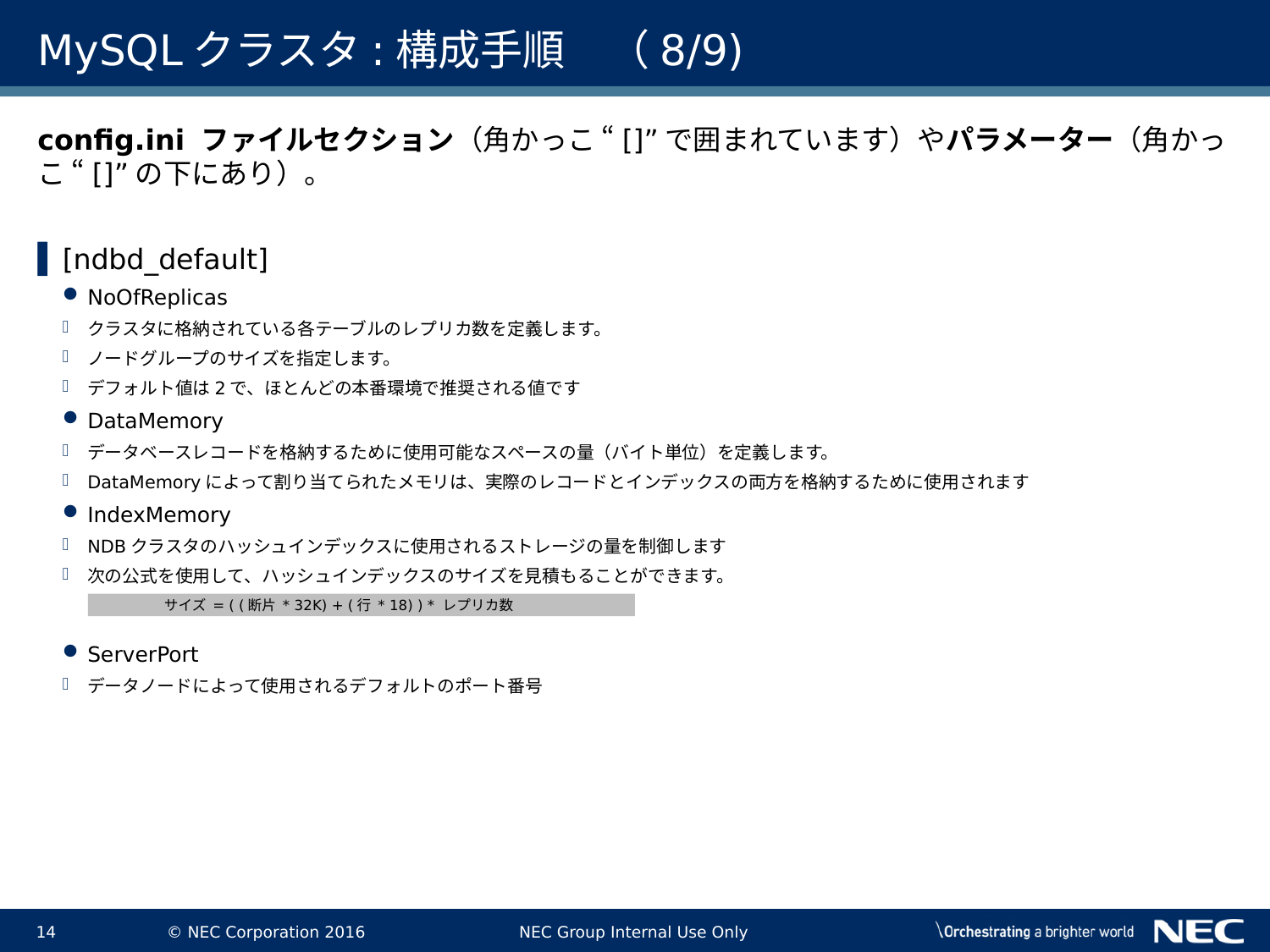

# MySQLクラスタ:構成手順　（8/9)
config.ini ファイルセクション（角かっこ “[]”で囲まれています）やパラメーター（角かっこ “[]”の下にあり）。

[ndbd_default]
NoOfReplicas
クラスタに格納されている各テーブルのレプリカ数を定義します。
ノードグループのサイズを指定します。
デフォルト値は2で、ほとんどの本番環境で推奨される値です
DataMemory
データベースレコードを格納するために使用可能なスペースの量（バイト単位）を定義します。
DataMemoryによって割り当てられたメモリは、実際のレコードとインデックスの両方を格納するために使用されます
IndexMemory
NDBクラスタのハッシュインデックスに使用されるストレージの量を制御します
次の公式を使用して、ハッシュインデックスのサイズを見積もることができます。

ServerPort
データノードによって使用されるデフォルトのポート番号

サイズ = ( (断片 * 32K) + (行 * 18) ) * レプリカ数